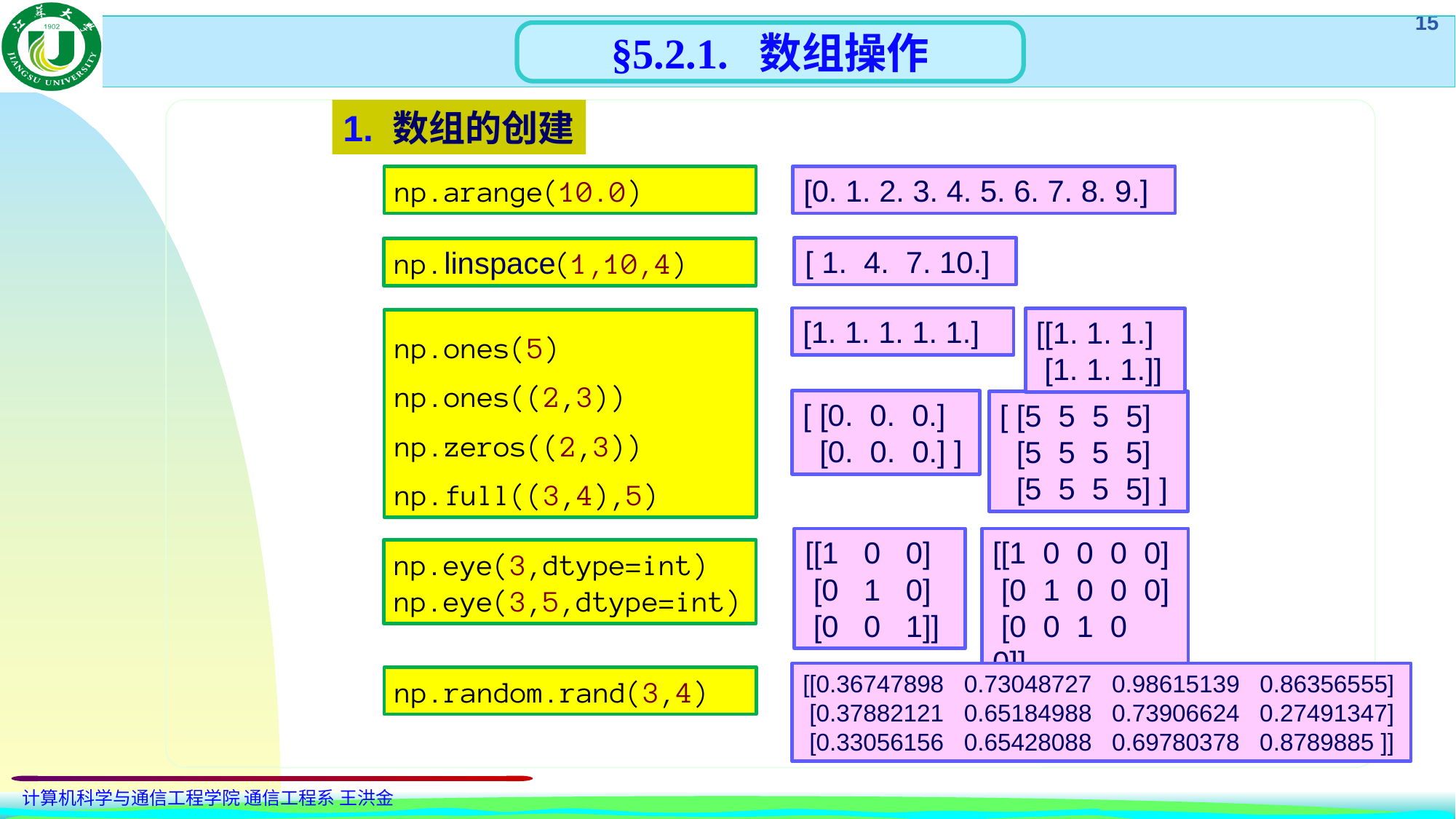

§5.2.1.  数组操作
1. 数组的创建
np.arange(10.0)
[0. 1. 2. 3. 4. 5. 6. 7. 8. 9.]
[ 1.  4.  7. 10.]
np.linspace(1,10,4)
[1. 1. 1. 1. 1.]
[[1. 1. 1.]
 [1. 1. 1.]]
np.ones(5)
np.ones((2,3))
np.zeros((2,3))
np.full((3,4),5)
[ [0.  0.  0.]
  [0.  0.  0.] ]
[ [5  5  5  5]
  [5  5  5  5]
  [5  5  5  5] ]
[[1   0   0]
 [0   1   0]
 [0   0   1]]
[[1  0  0  0  0]
 [0  1  0  0  0]
 [0  0  1  0  0]]
np.eye(3,dtype=int)
np.eye(3,5,dtype=int)
[[0.36747898   0.73048727   0.98615139   0.86356555]
 [0.37882121   0.65184988   0.73906624   0.27491347]
 [0.33056156   0.65428088   0.69780378   0.8789885 ]]
np.random.rand(3,4)